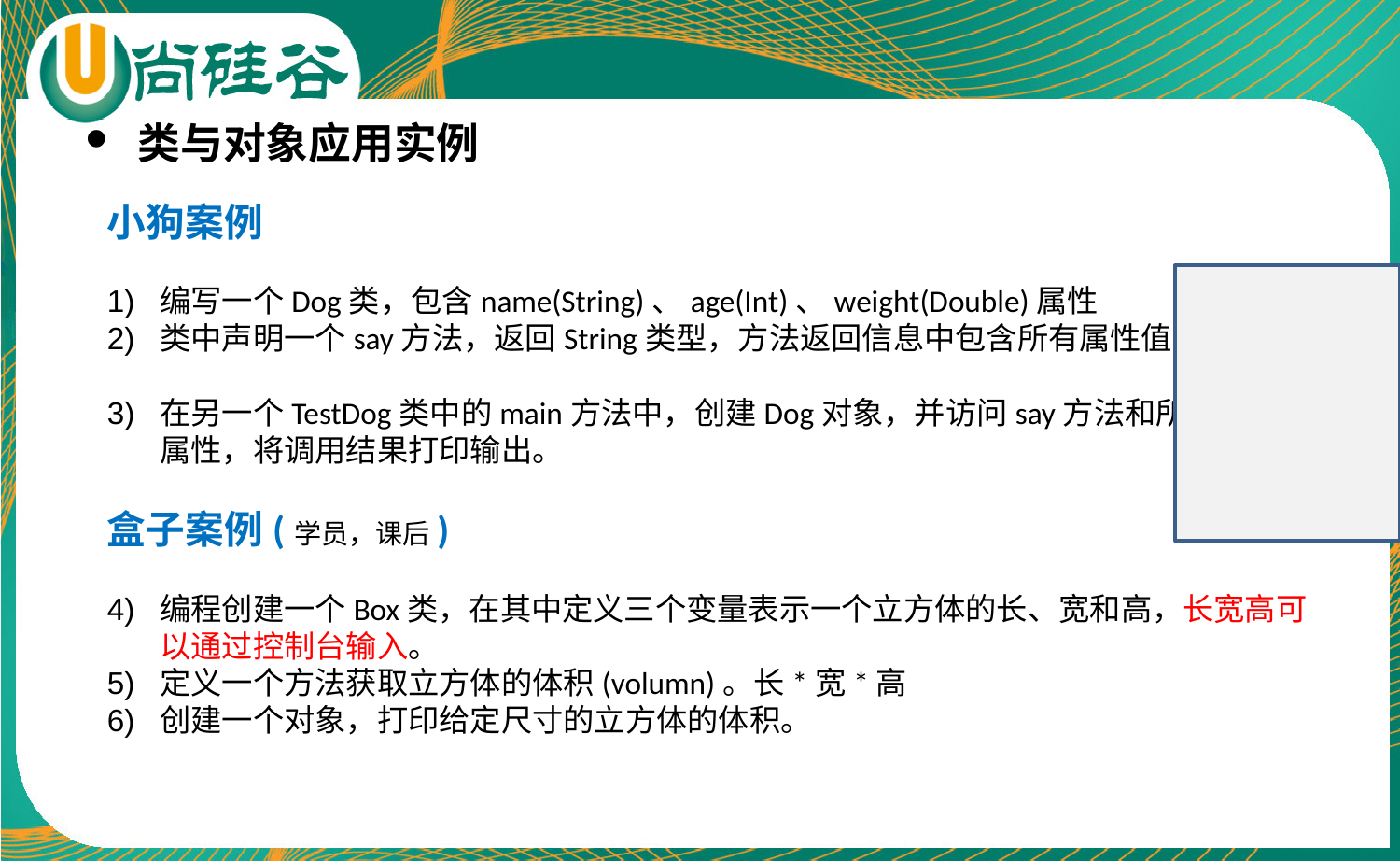

类与对象应用实例

小狗案例

编写一个Dog类，包含name(String)、age(Int)、weight(Double)属性
类中声明一个say方法，返回String类型，方法返回信息中包含所有属性值。

在另一个TestDog类中的main方法中，创建Dog对象，并访问say方法和所有
属性，将调用结果打印输出。

盒子案例(学员，课后)

编程创建一个Box类，在其中定义三个变量表示一个立方体的长、宽和高，长宽高可以通过控制台输入。
定义一个方法获取立方体的体积(volumn)。长*宽*高
创建一个对象，打印给定尺寸的立方体的体积。

class Dog {
  var name: String = _
  var age: Int = _
  var weight: Double = _
  def say() = {
    "这是一个名字叫" + name +
      "的小狗，年龄是：" + age
     + "，体重是：" + weight
  }}